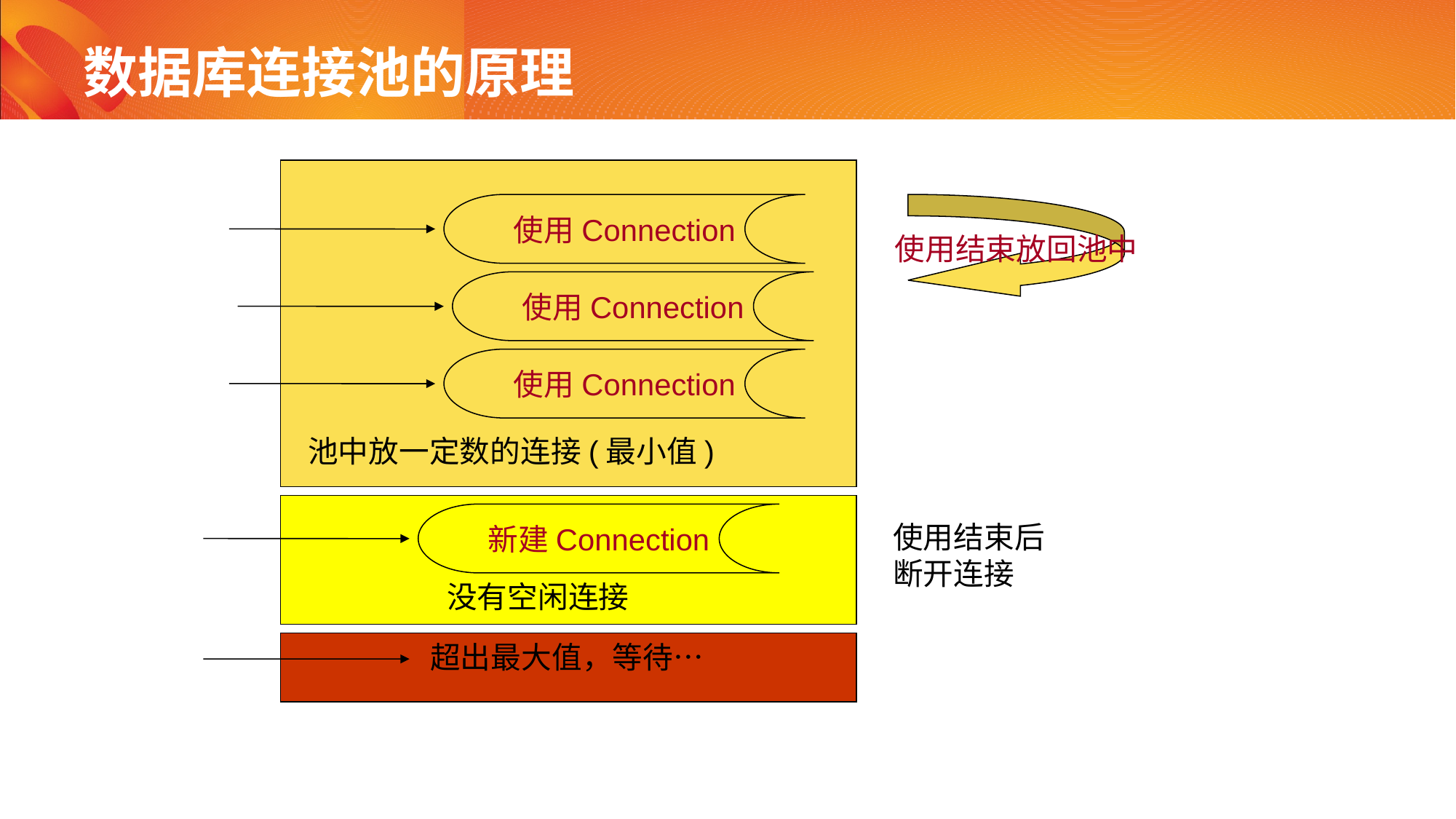

# 数据库连接池的原理

使用Connection
使用结束放回池中

使用Connection

使用Connection

池中放一定数的连接(最小值)

新建Connection
使用结束后
断开连接

没有空闲连接

超出最大值，等待…